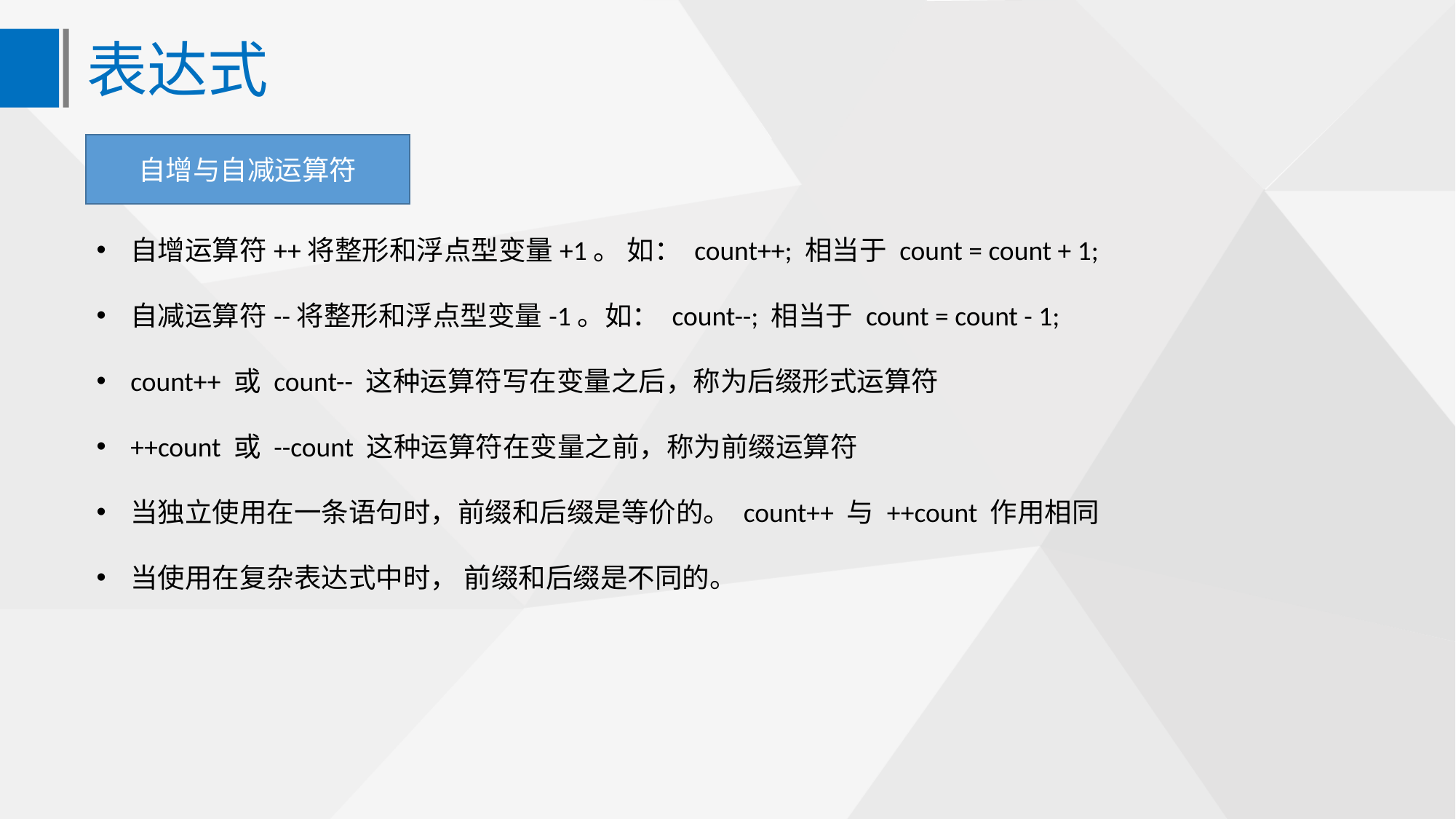

表达式

自增与自减运算符
自增运算符++将整形和浮点型变量+1。 如： count++; 相当于 count = count + 1;

自减运算符--将整形和浮点型变量-1。如： count--; 相当于 count = count - 1;

count++ 或 count-- 这种运算符写在变量之后，称为后缀形式运算符

++count 或 --count 这种运算符在变量之前，称为前缀运算符

当独立使用在一条语句时，前缀和后缀是等价的。 count++ 与 ++count 作用相同

当使用在复杂表达式中时， 前缀和后缀是不同的。